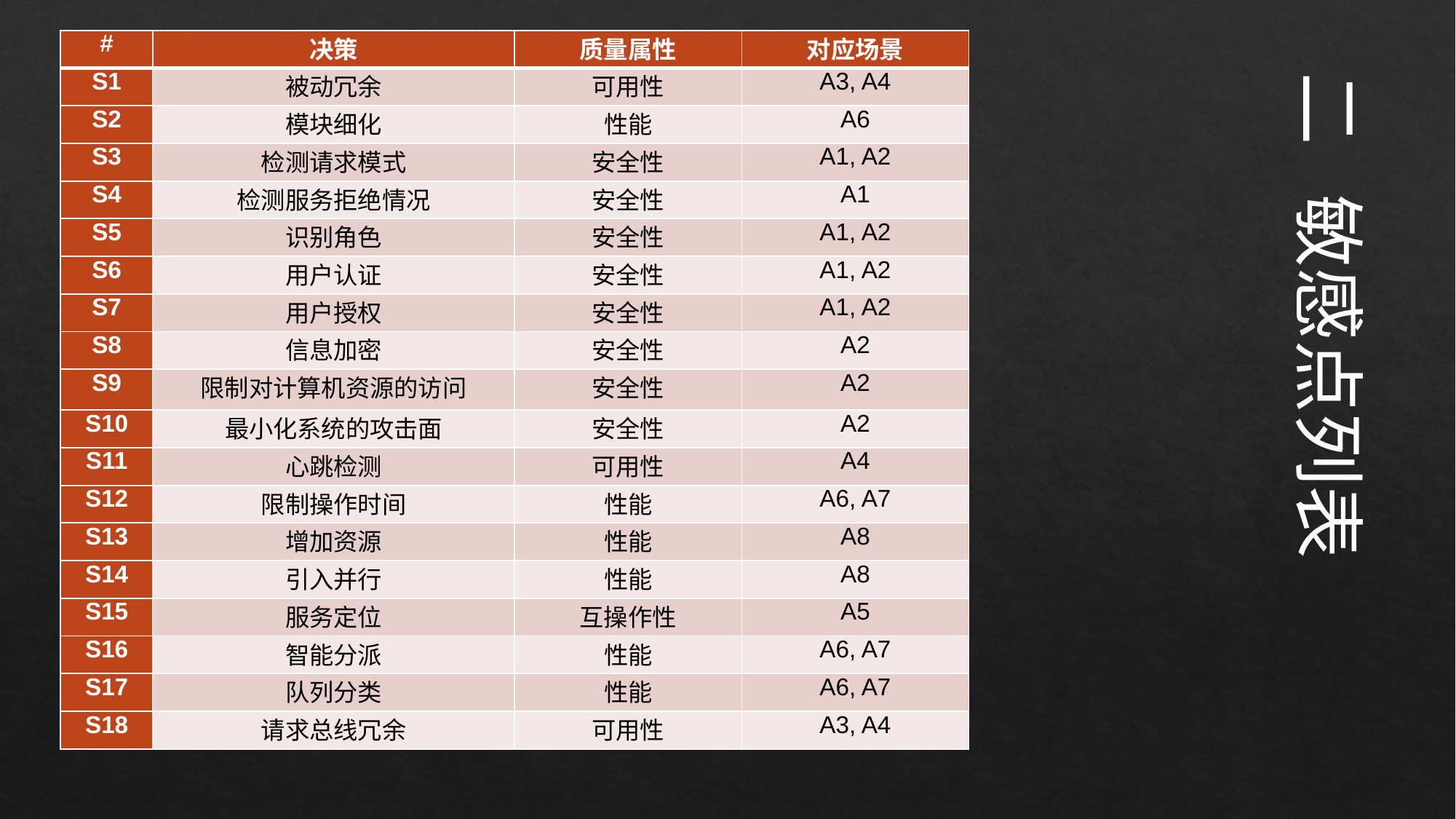

| # | 决策 | 质量属性 | 对应场景 |
| --- | --- | --- | --- |
| S1 | 被动冗余 | 可用性 | A3, A4 |
| S2 | 模块细化 | 性能 | A6 |
| S3 | 检测请求模式 | 安全性 | A1, A2 |
| S4 | 检测服务拒绝情况 | 安全性 | A1 |
| S5 | 识别角色 | 安全性 | A1, A2 |
| S6 | 用户认证 | 安全性 | A1, A2 |
| S7 | 用户授权 | 安全性 | A1, A2 |
| S8 | 信息加密 | 安全性 | A2 |
| S9 | 限制对计算机资源的访问 | 安全性 | A2 |
| S10 | 最小化系统的攻击面 | 安全性 | A2 |
| S11 | 心跳检测 | 可用性 | A4 |
| S12 | 限制操作时间 | 性能 | A6, A7 |
| S13 | 增加资源 | 性能 | A8 |
| S14 | 引入并行 | 性能 | A8 |
| S15 | 服务定位 | 互操作性 | A5 |
| S16 | 智能分派 | 性能 | A6, A7 |
| S17 | 队列分类 | 性能 | A6, A7 |
| S18 | 请求总线冗余 | 可用性 | A3, A4 |
二   敏感点列表